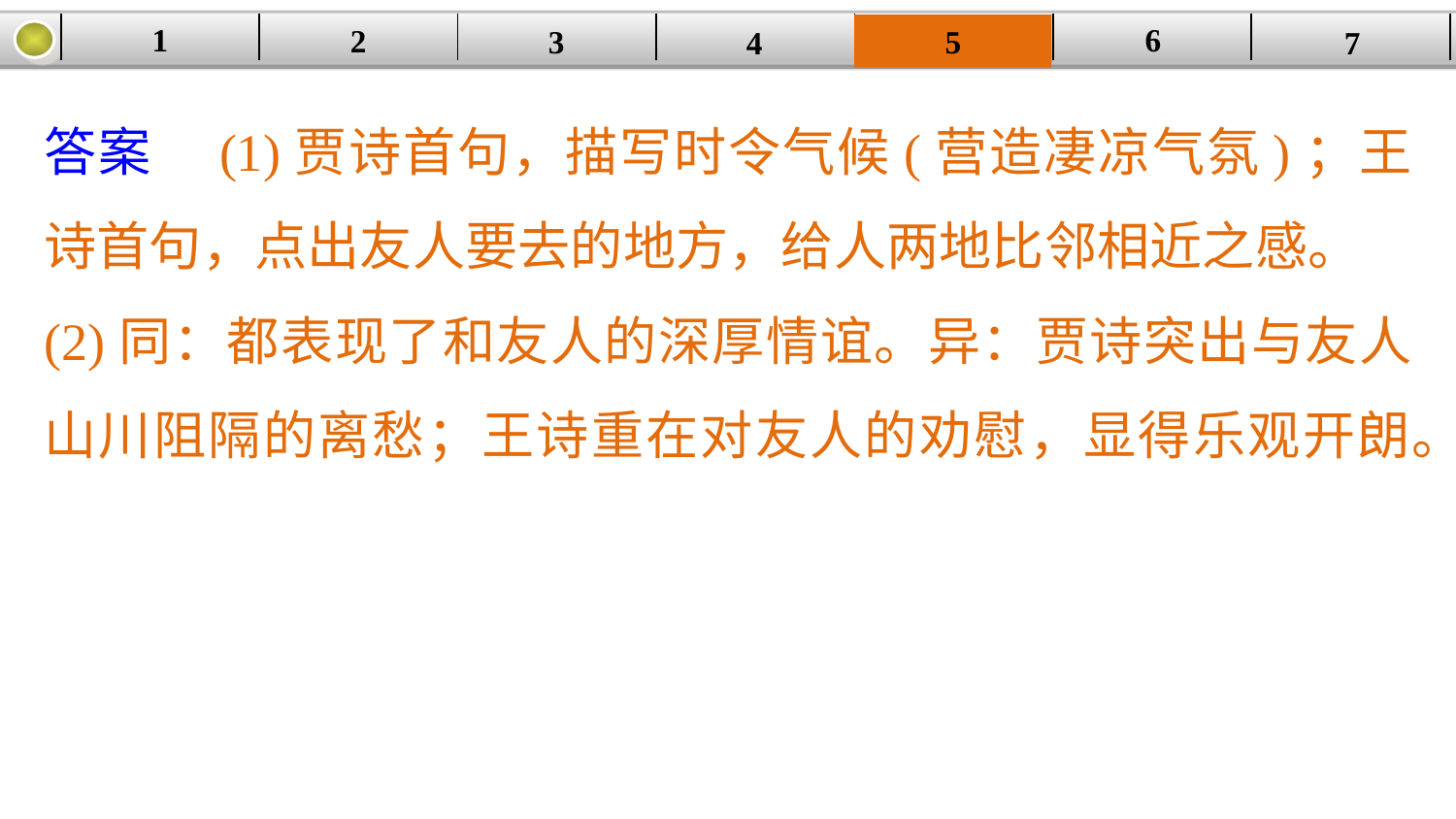

1
6
2
|  |  |  |  |  |  |  |
| --- | --- | --- | --- | --- | --- | --- |
3
5
7
4

答案　(1)贾诗首句，描写时令气候(营造凄凉气氛)；王诗首句，点出友人要去的地方，给人两地比邻相近之感。
(2)同：都表现了和友人的深厚情谊。异：贾诗突出与友人山川阻隔的离愁；王诗重在对友人的劝慰，显得乐观开朗。